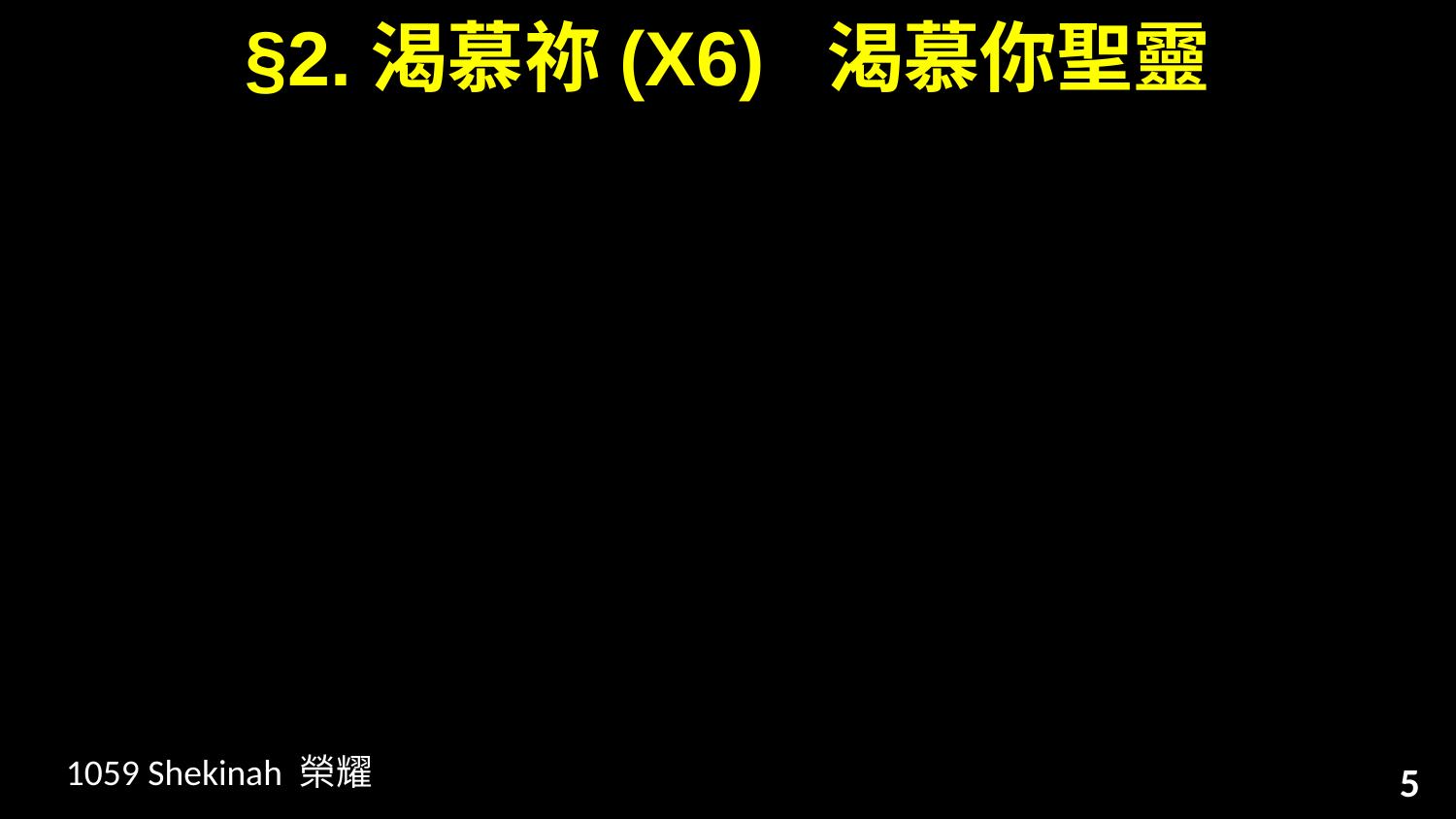

# §2.渴慕祢(X6)  渴慕你聖靈
1059 Shekinah 榮耀
5